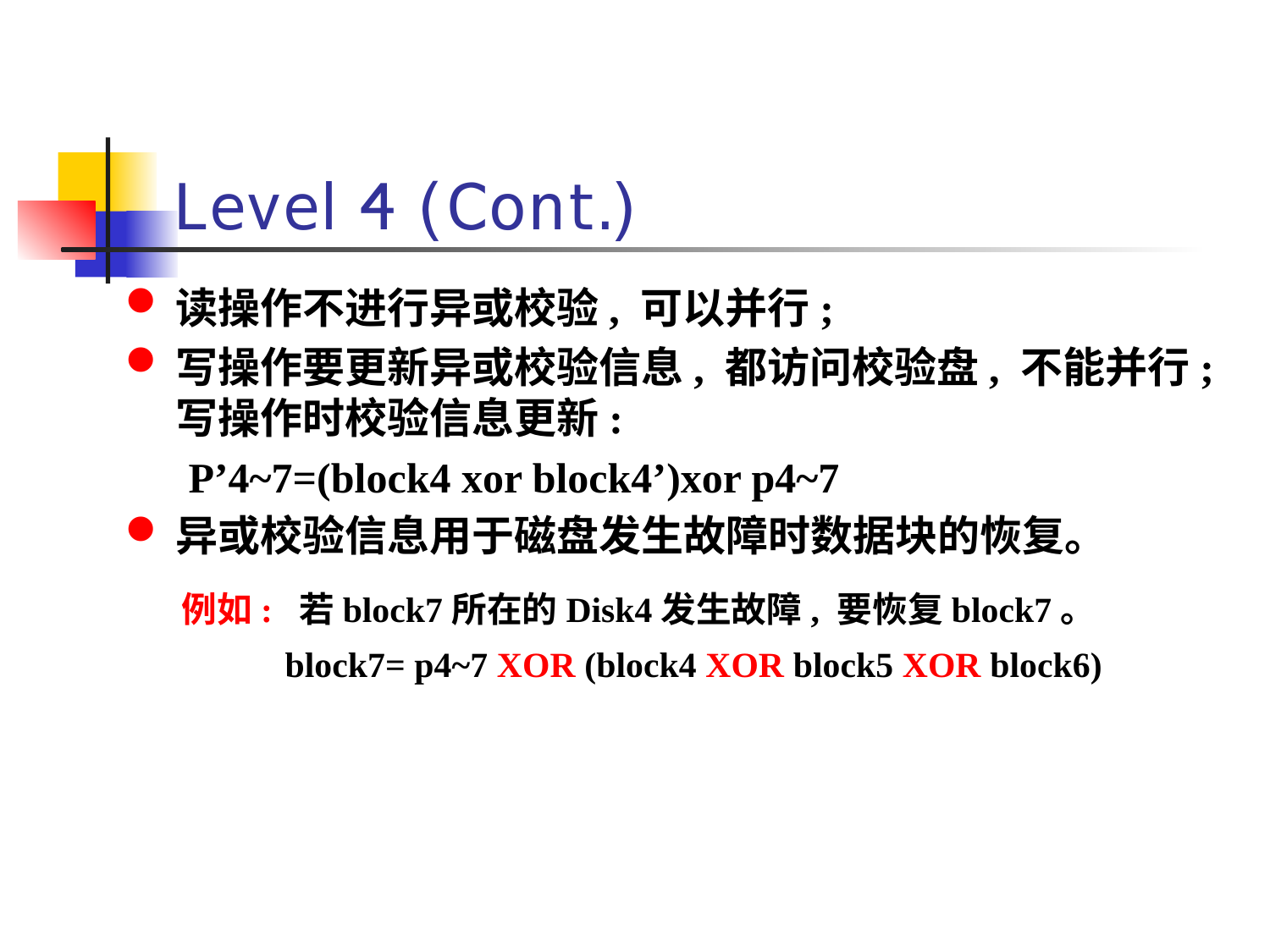

Level 4 (Cont.)
读操作不进行异或校验, 可以并行;
写操作要更新异或校验信息, 都访问校验盘, 不能并行; 写操作时校验信息更新:
      P’4~7=(block4 xor block4’)xor p4~7
异或校验信息用于磁盘发生故障时数据块的恢复。
      例如:  若block7所在的Disk4发生故障, 要恢复block7。
                  block7= p4~7 XOR (block4 XOR block5 XOR block6)